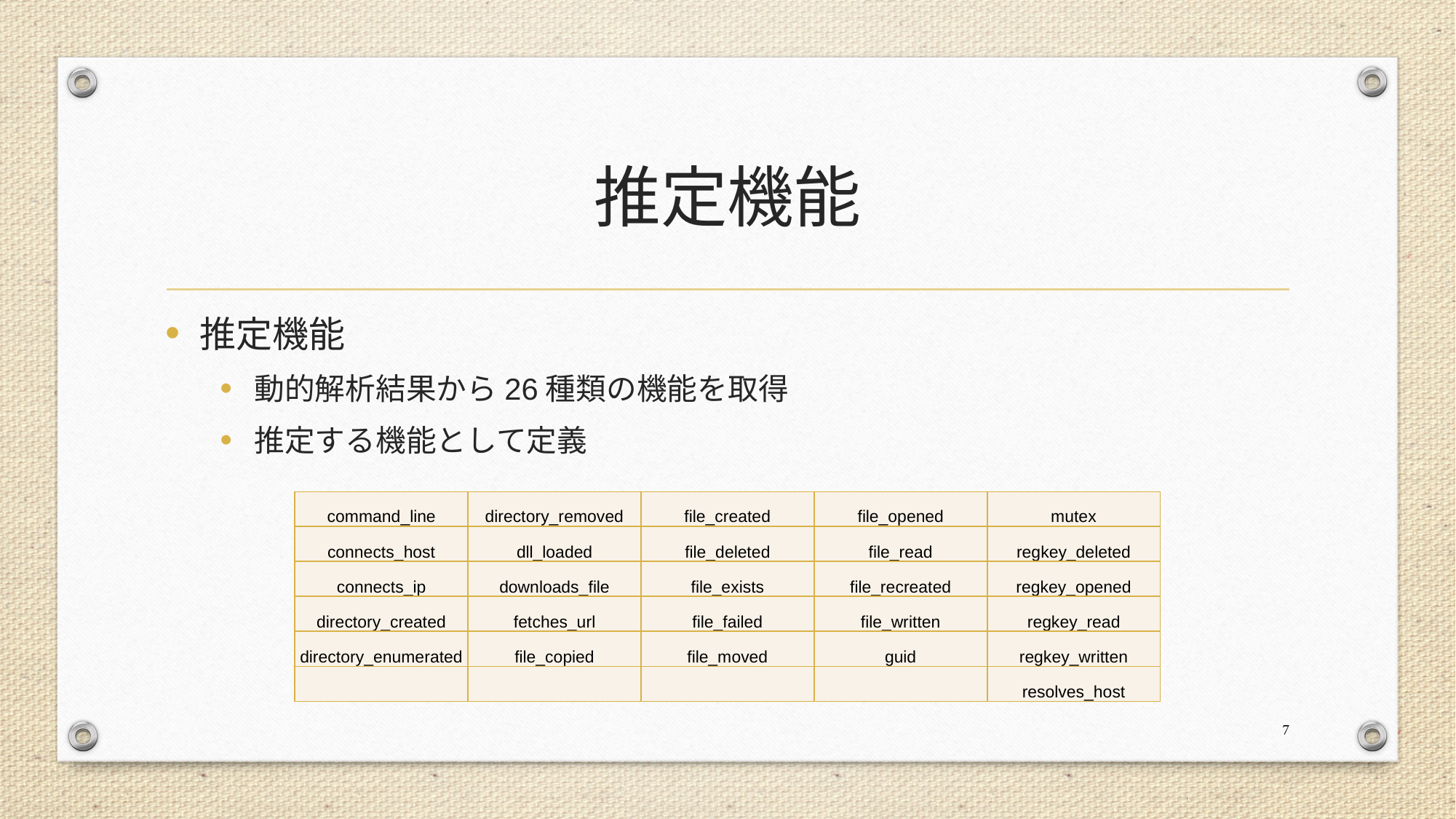

# 推定機能
推定機能
動的解析結果から26種類の機能を取得
推定する機能として定義

| command\_line | directory\_removed | file\_created | file\_opened | mutex |
| --- | --- | --- | --- | --- |
| connects\_host | dll\_loaded | file\_deleted | file\_read | regkey\_deleted |
| connects\_ip | downloads\_file | file\_exists | file\_recreated | regkey\_opened |
| directory\_created | fetches\_url | file\_failed | file\_written | regkey\_read |
| directory\_enumerated | file\_copied | file\_moved | guid | regkey\_written |
|  |  |  |  | resolves\_host |
7